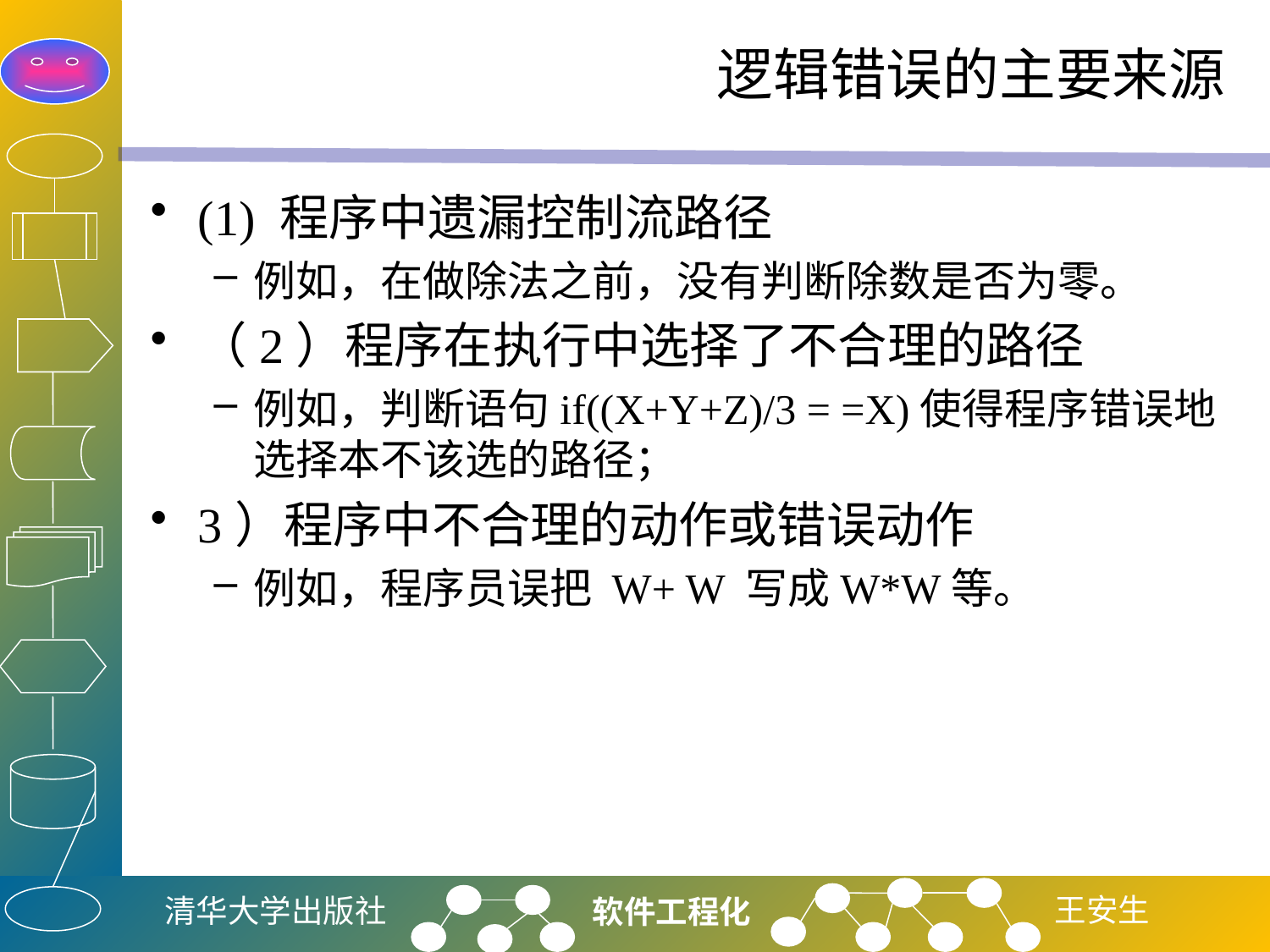

# 逻辑错误的主要来源
(1) 程序中遗漏控制流路径
例如，在做除法之前，没有判断除数是否为零。
（2）程序在执行中选择了不合理的路径
例如，判断语句if((X+Y+Z)/3 = =X)使得程序错误地选择本不该选的路径；
3）程序中不合理的动作或错误动作
例如，程序员误把 W+ W 写成W*W等。